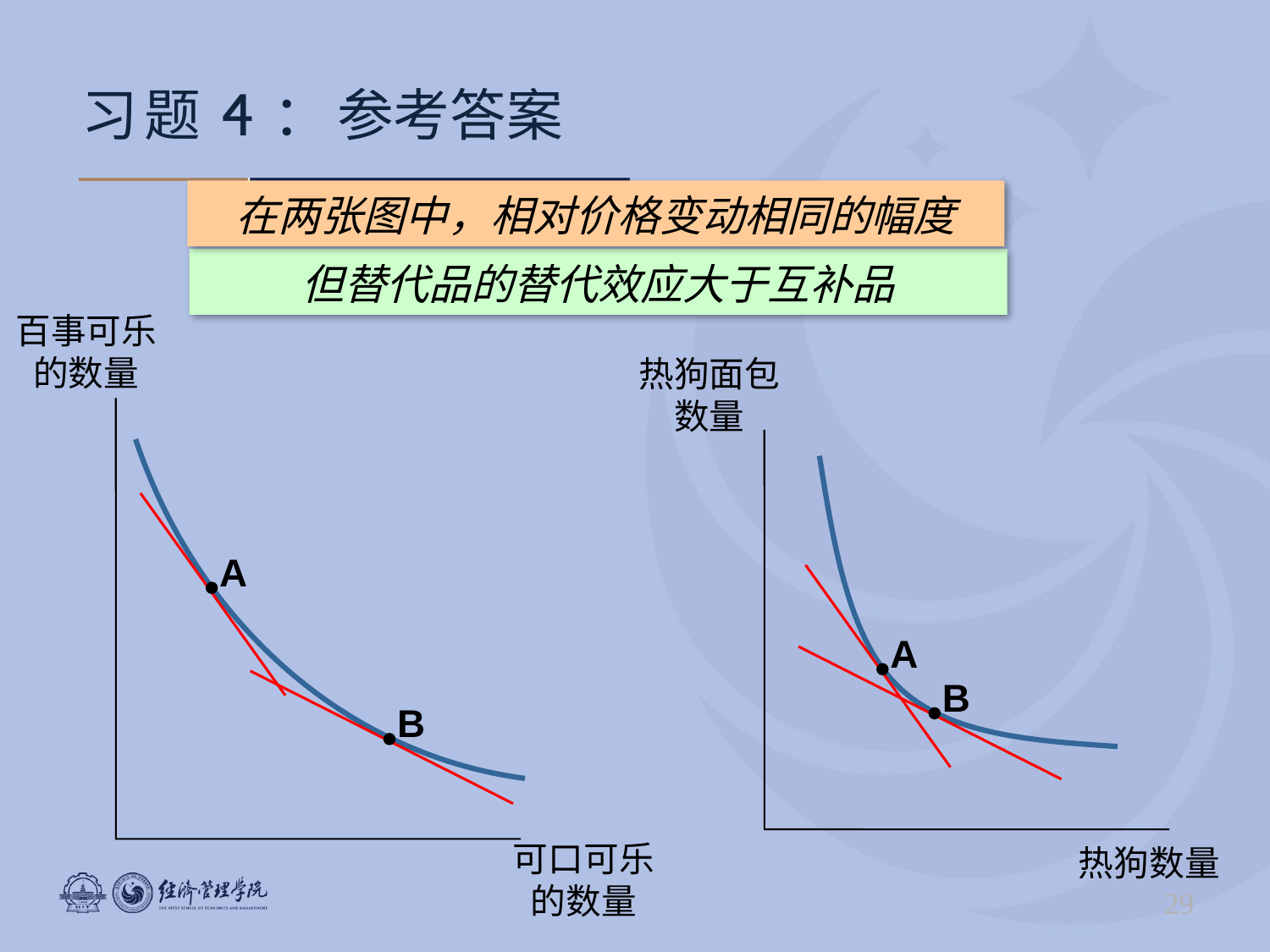

0
习题4：参考答案
在两张图中，相对价格变动相同的幅度
但替代品的替代效应大于互补品

A

B

百事可乐的数量
热狗面包数量

A

B

可口可乐的数量
热狗数量